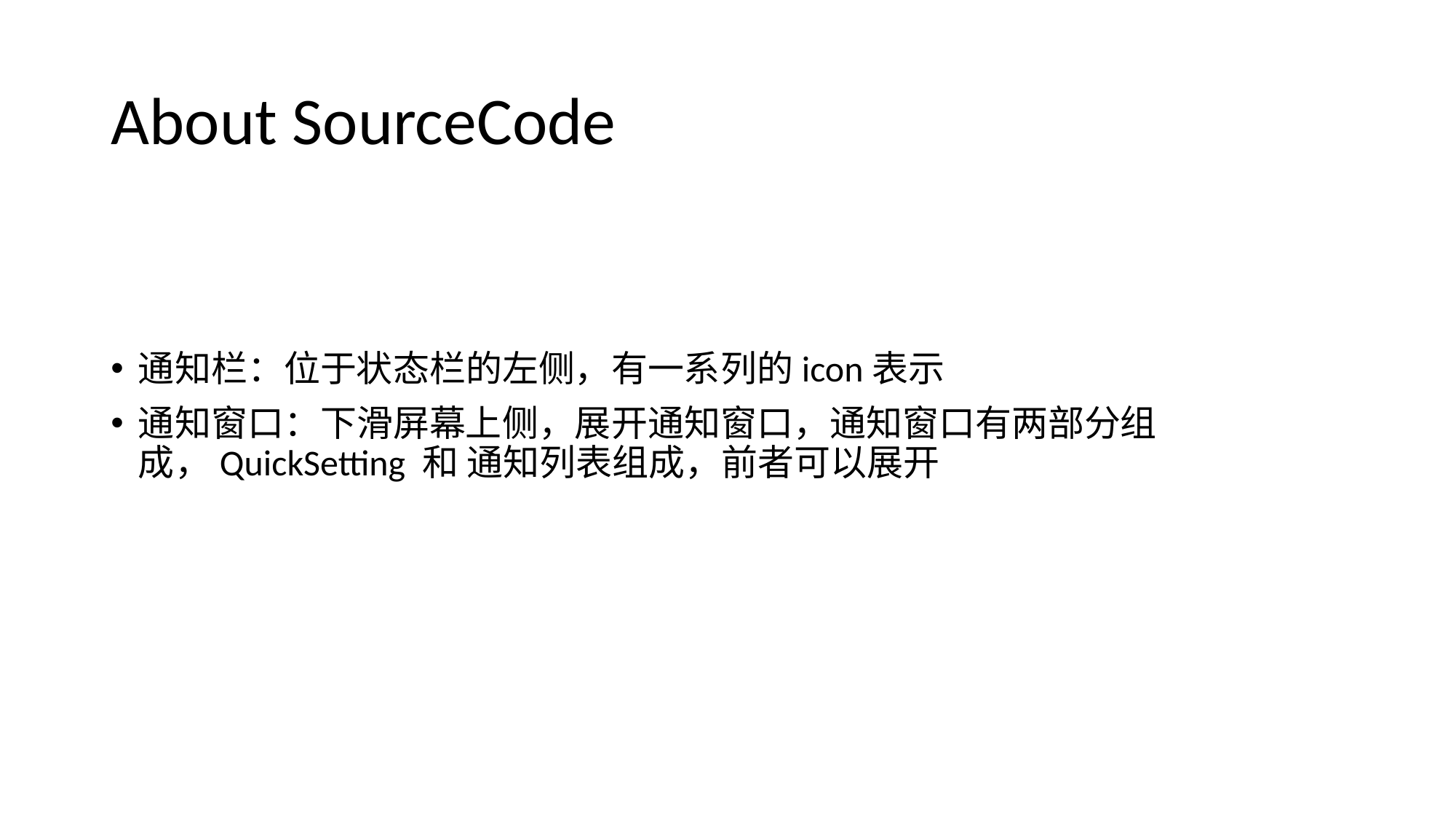

# About SourceCode

通知栏：位于状态栏的左侧，有一系列的icon表示
通知窗口：下滑屏幕上侧，展开通知窗口，通知窗口有两部分组成，QuickSetting 和 通知列表组成，前者可以展开